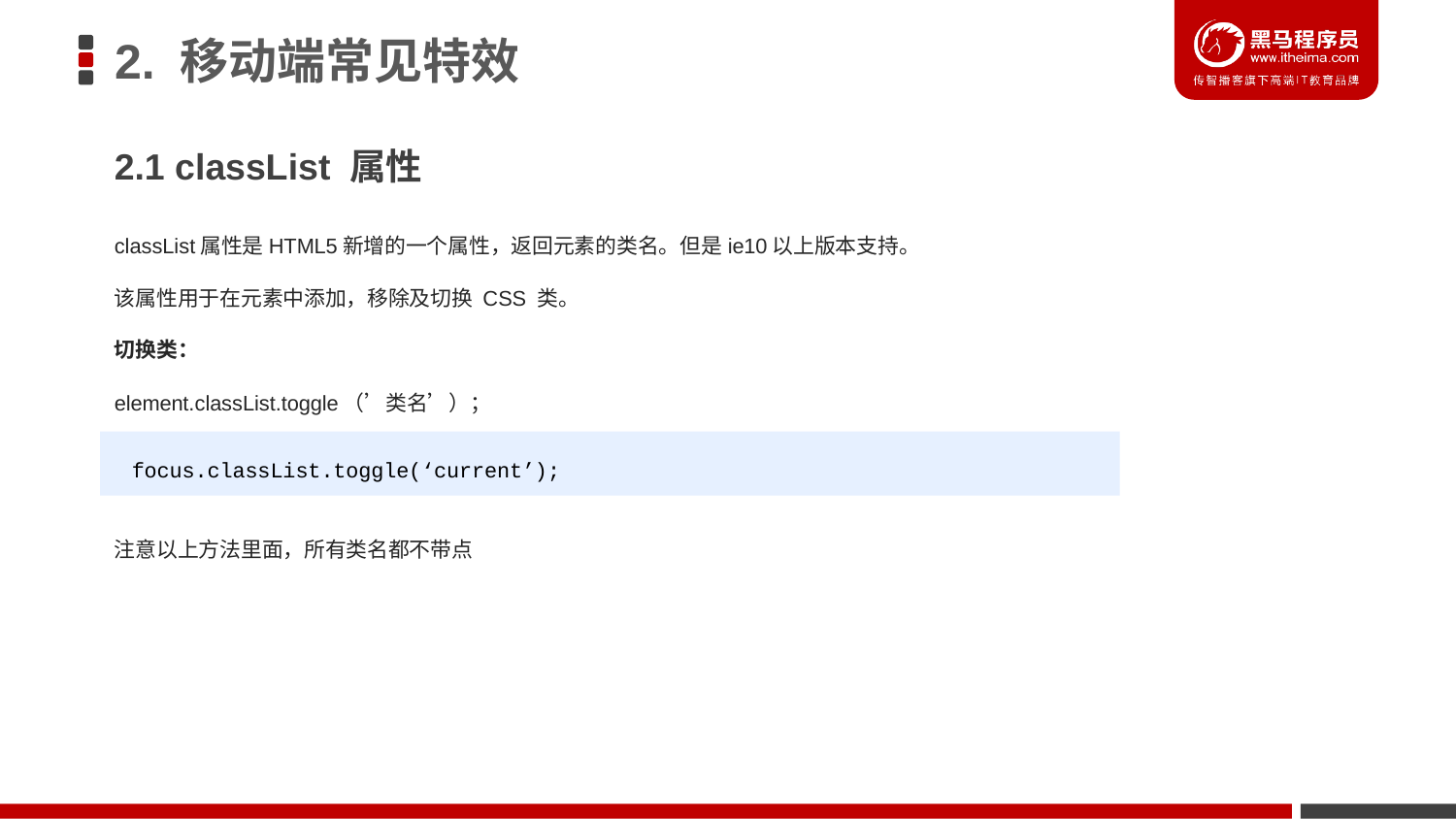

# 2. 移动端常见特效
2.1 classList 属性
classList属性是HTML5新增的一个属性，返回元素的类名。但是ie10以上版本支持。
该属性用于在元素中添加，移除及切换 CSS 类。

切换类：
element.classList.toggle（’类名’）；
focus.classList.toggle(‘current’);
注意以上方法里面，所有类名都不带点